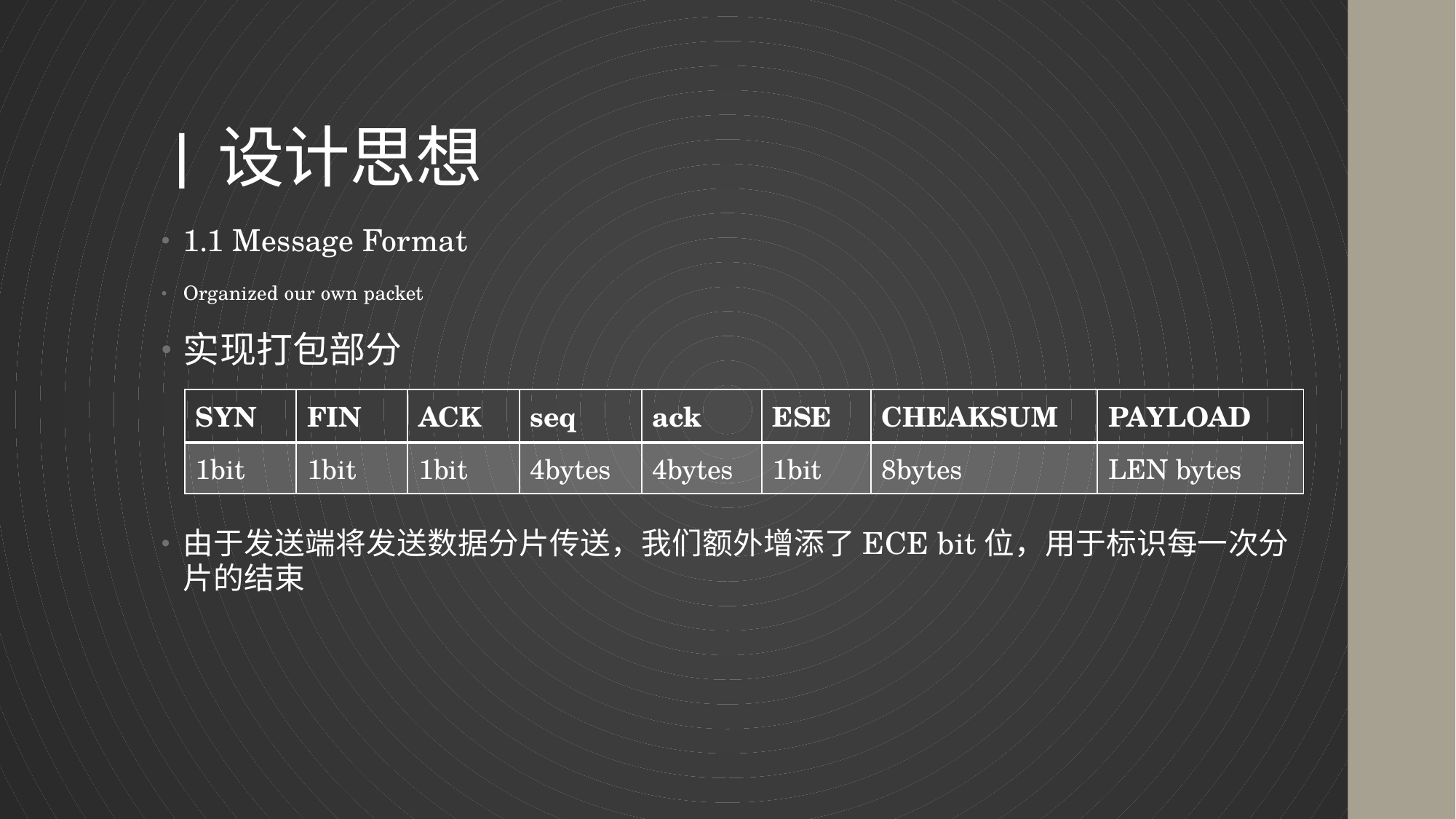

# |设计思想
1.1 Message Format
Organized our own packet
实现打包部分

由于发送端将发送数据分片传送，我们额外增添了ECE bit位，用于标识每一次分片的结束
| SYN | FIN | ACK | seq | ack | ESE | CHEAKSUM | PAYLOAD |
| --- | --- | --- | --- | --- | --- | --- | --- |
| 1bit | 1bit | 1bit | 4bytes | 4bytes | 1bit | 8bytes | LEN bytes |